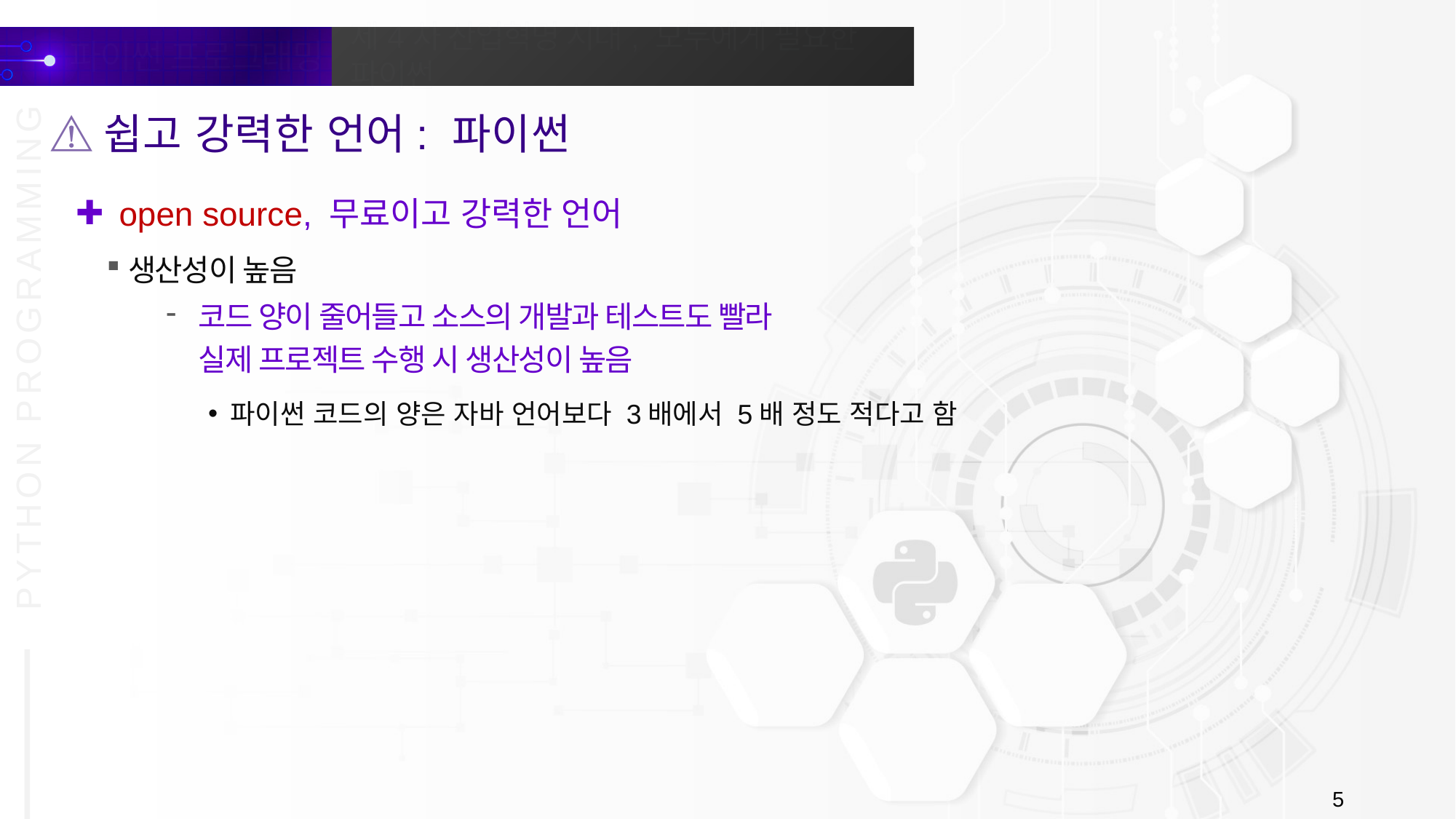

쉽고 강력한 언어: 파이썬
open source, 무료이고 강력한 언어
생산성이 높음
코드 양이 줄어들고 소스의 개발과 테스트도 빨라
실제 프로젝트 수행 시 생산성이 높음
파이썬 코드의 양은 자바 언어보다 3배에서 5배 정도 적다고 함
5